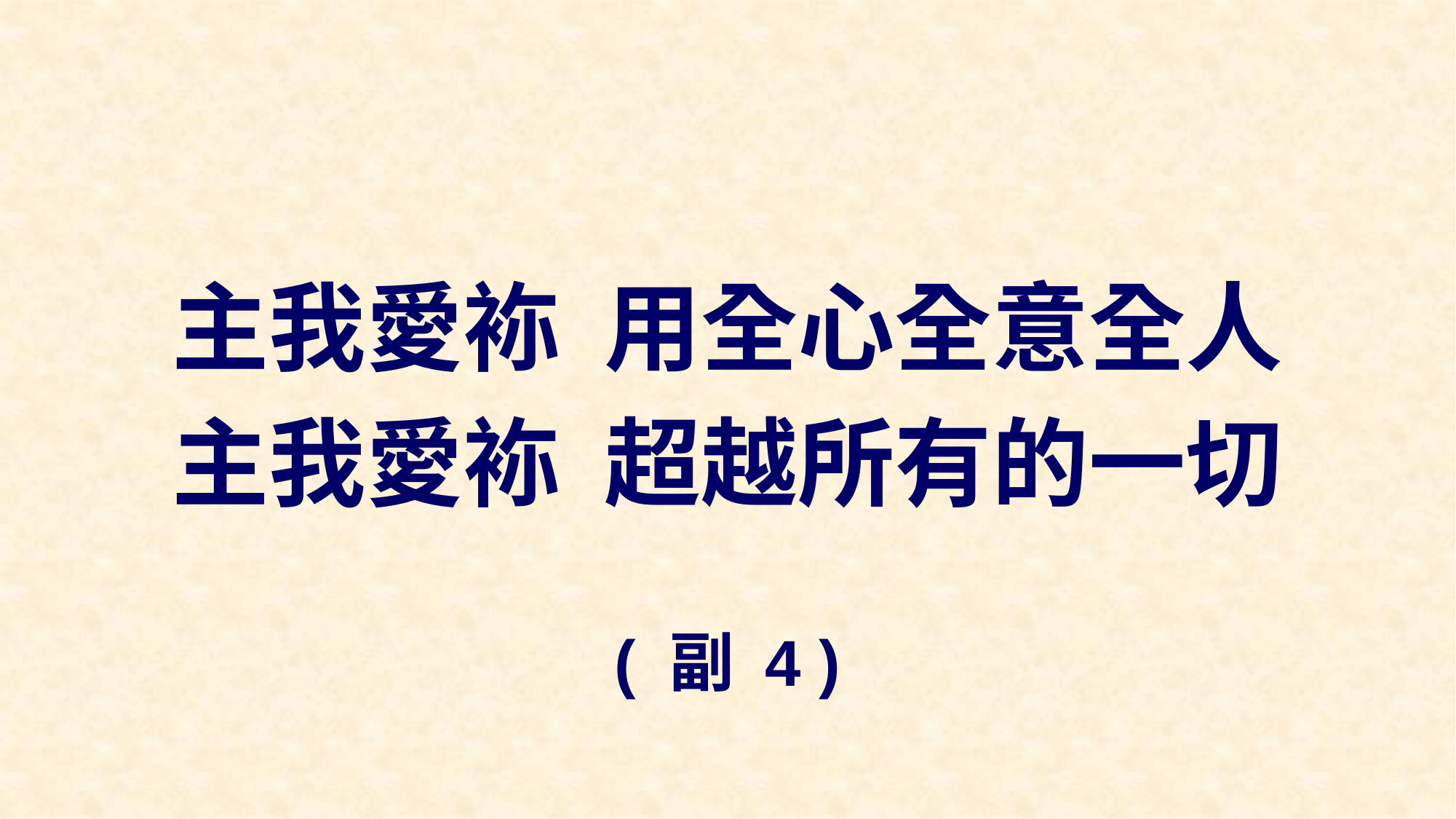

主我愛袮  用全心全意全人
主我愛袮  超越所有的一切
( 副 4 )